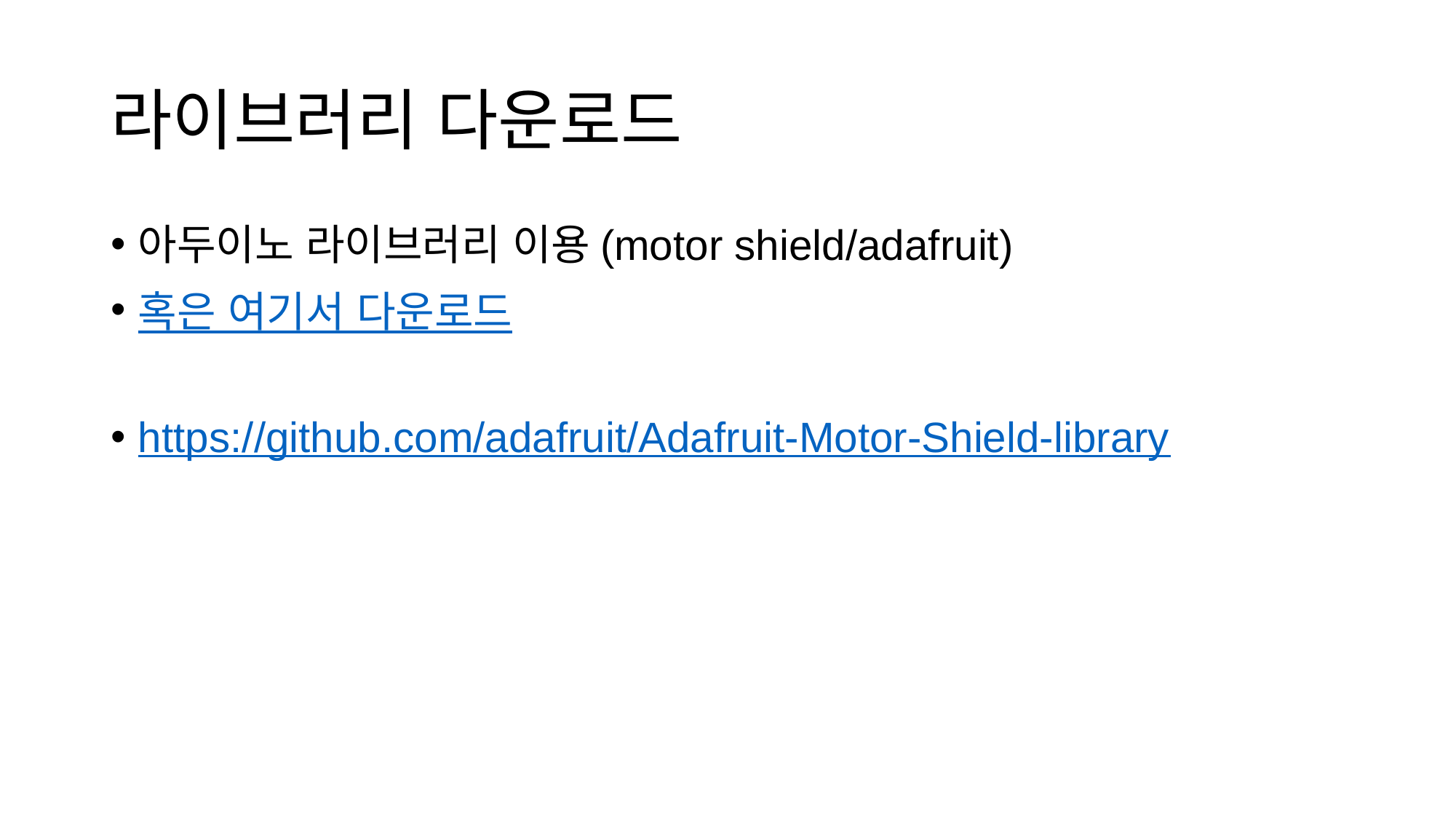

# 라이브러리 다운로드
아두이노 라이브러리 이용(motor shield/adafruit)
혹은 여기서 다운로드

https://github.com/adafruit/Adafruit-Motor-Shield-library